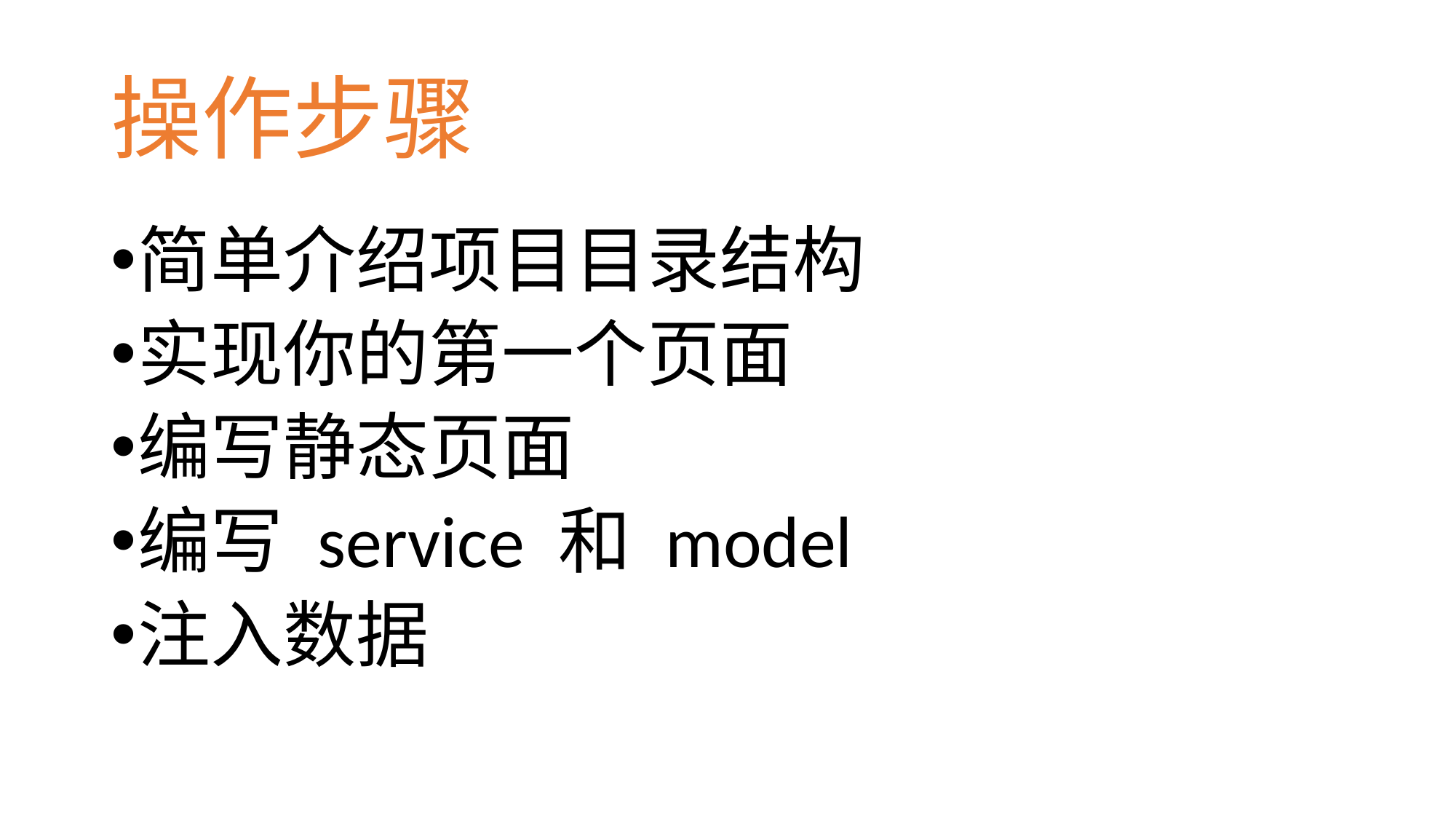

# 操作步骤
简单介绍项目目录结构
实现你的第一个页面
编写静态页面
编写 service 和 model
注入数据